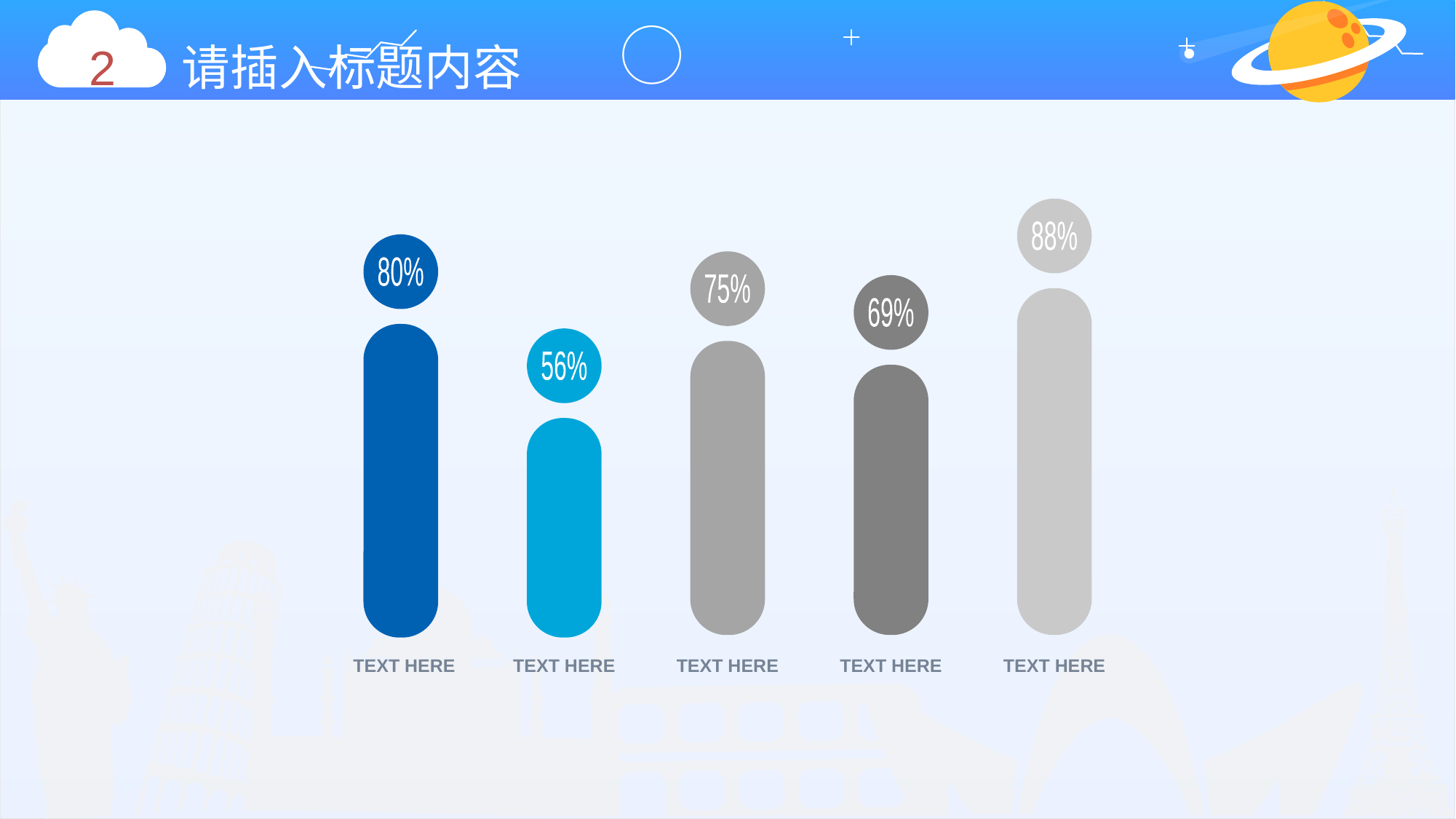

88%

80%
75%

69%

56%

TEXT HERE
TEXT HERE
TEXT HERE
TEXT HERE
TEXT HERE

2    请插入标题内容